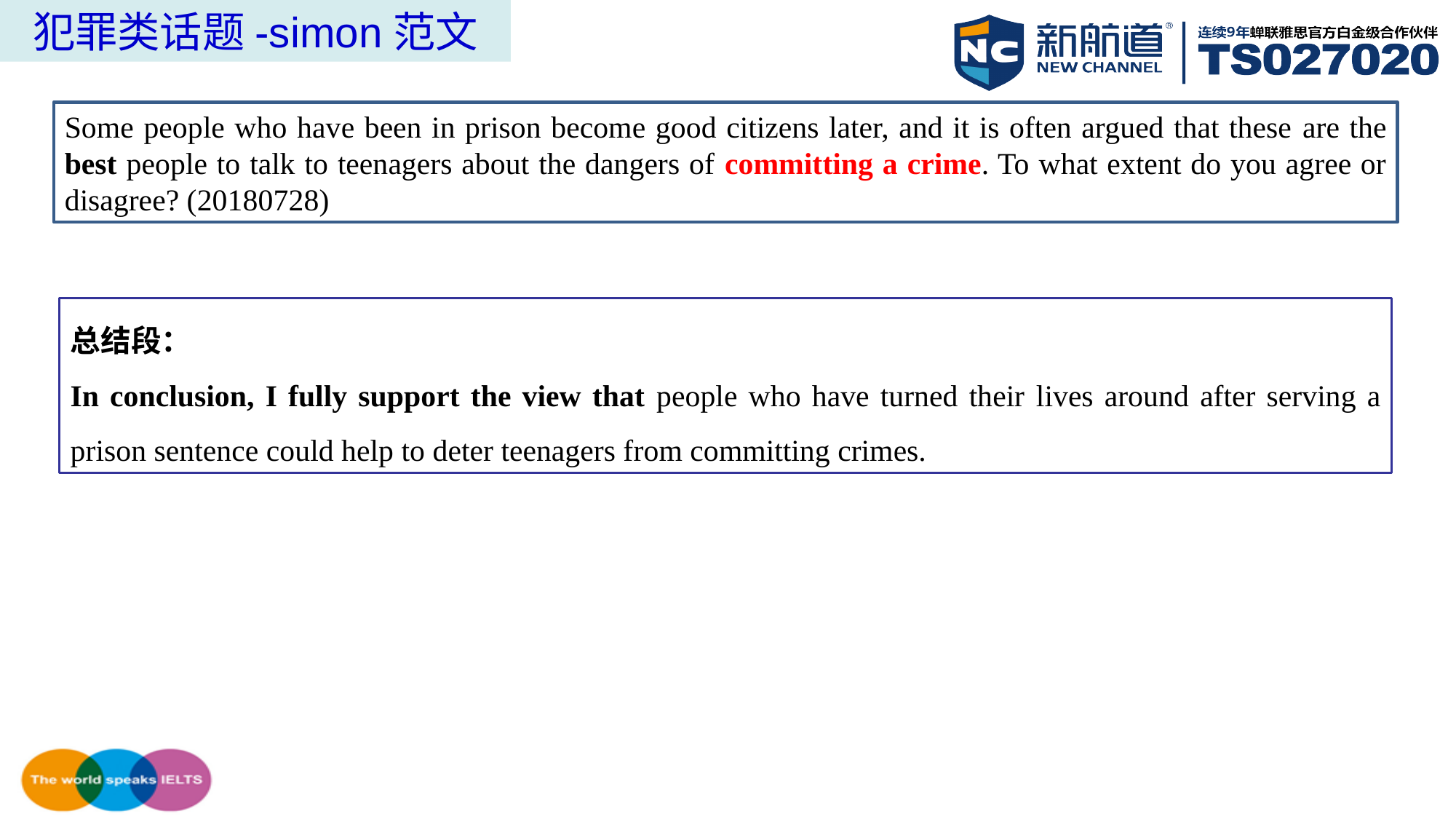

犯罪类话题-simon范文
Some people who have been in prison become good citizens later, and it is often argued that these are the best people to talk to teenagers about the dangers of committing a crime. To what extent do you agree or disagree? (20180728)
总结段：
In conclusion, I fully support the view that people who have turned their lives around after serving a prison sentence could help to deter teenagers from committing crimes.